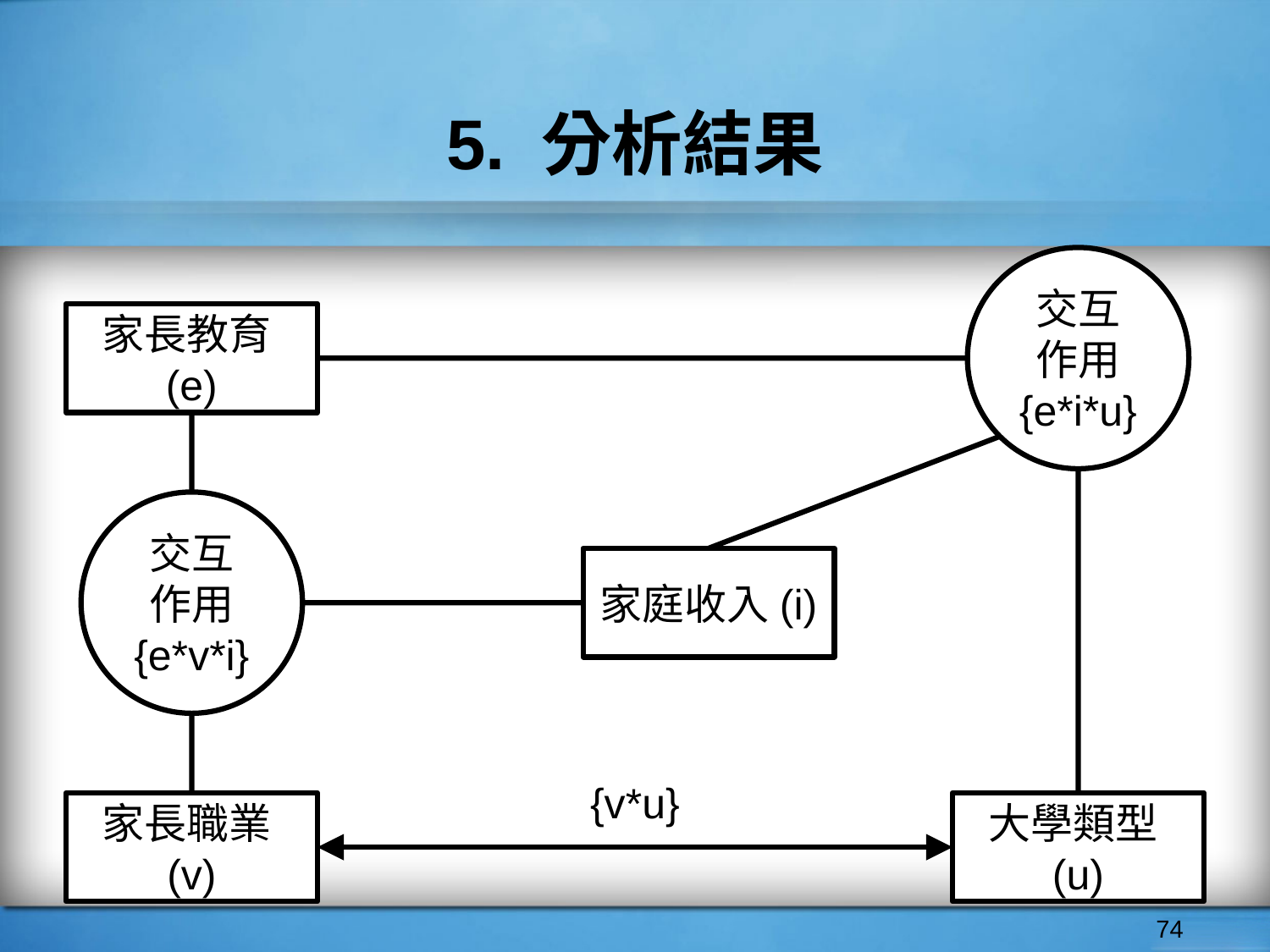

# 5. 分析結果

交互
作用
{e*i*u}
家長教育(e)
交互
作用
{e*v*i}
家庭收入(i)
{v*u}
家長職業(v)
大學類型(u)
74